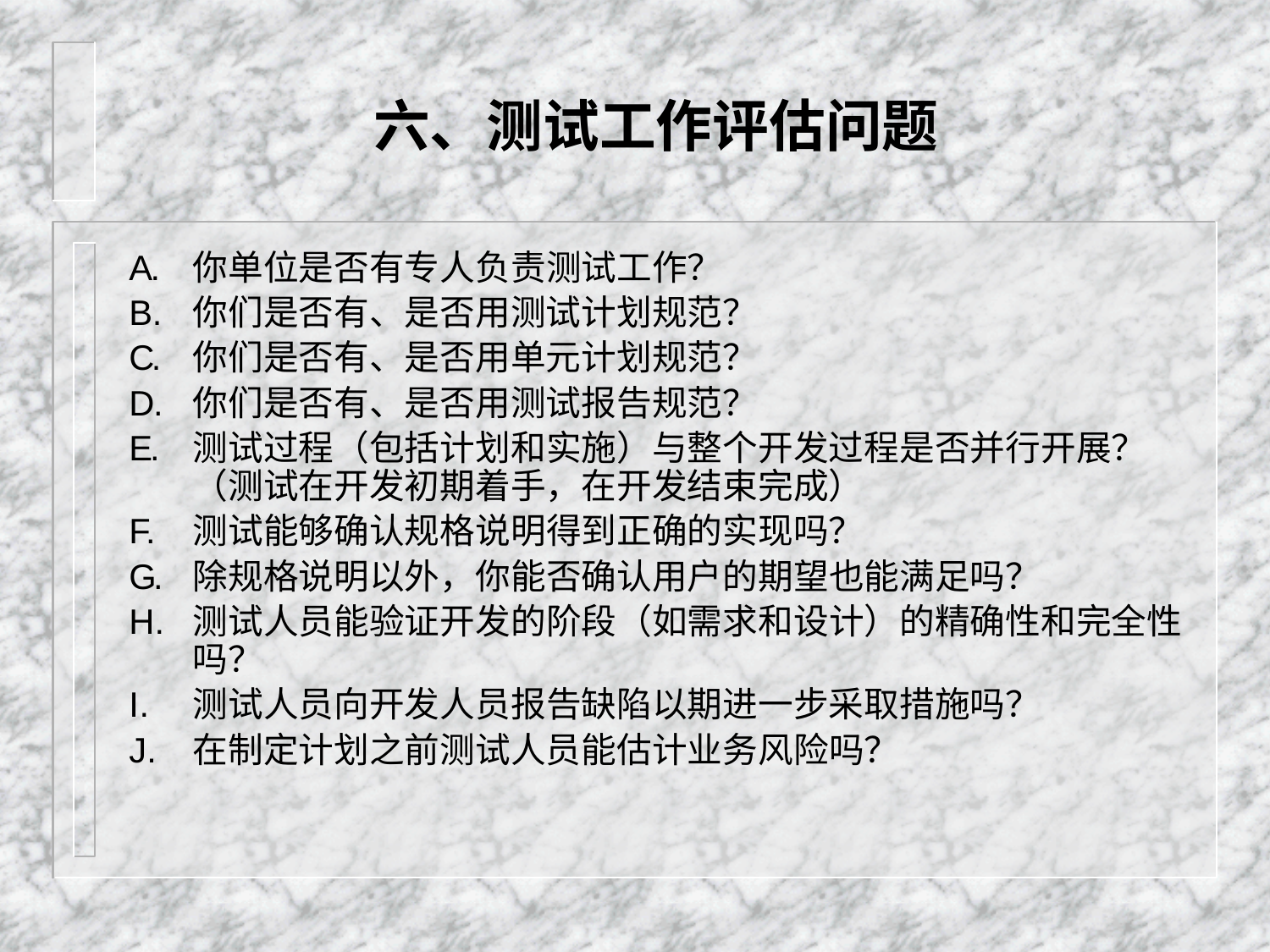

# 六、测试工作评估问题
你单位是否有专人负责测试工作？
你们是否有、是否用测试计划规范？
你们是否有、是否用单元计划规范？
你们是否有、是否用测试报告规范？
测试过程（包括计划和实施）与整个开发过程是否并行开展？（测试在开发初期着手，在开发结束完成）
测试能够确认规格说明得到正确的实现吗？
除规格说明以外，你能否确认用户的期望也能满足吗？
测试人员能验证开发的阶段（如需求和设计）的精确性和完全性吗？
测试人员向开发人员报告缺陷以期进一步采取措施吗？
在制定计划之前测试人员能估计业务风险吗？